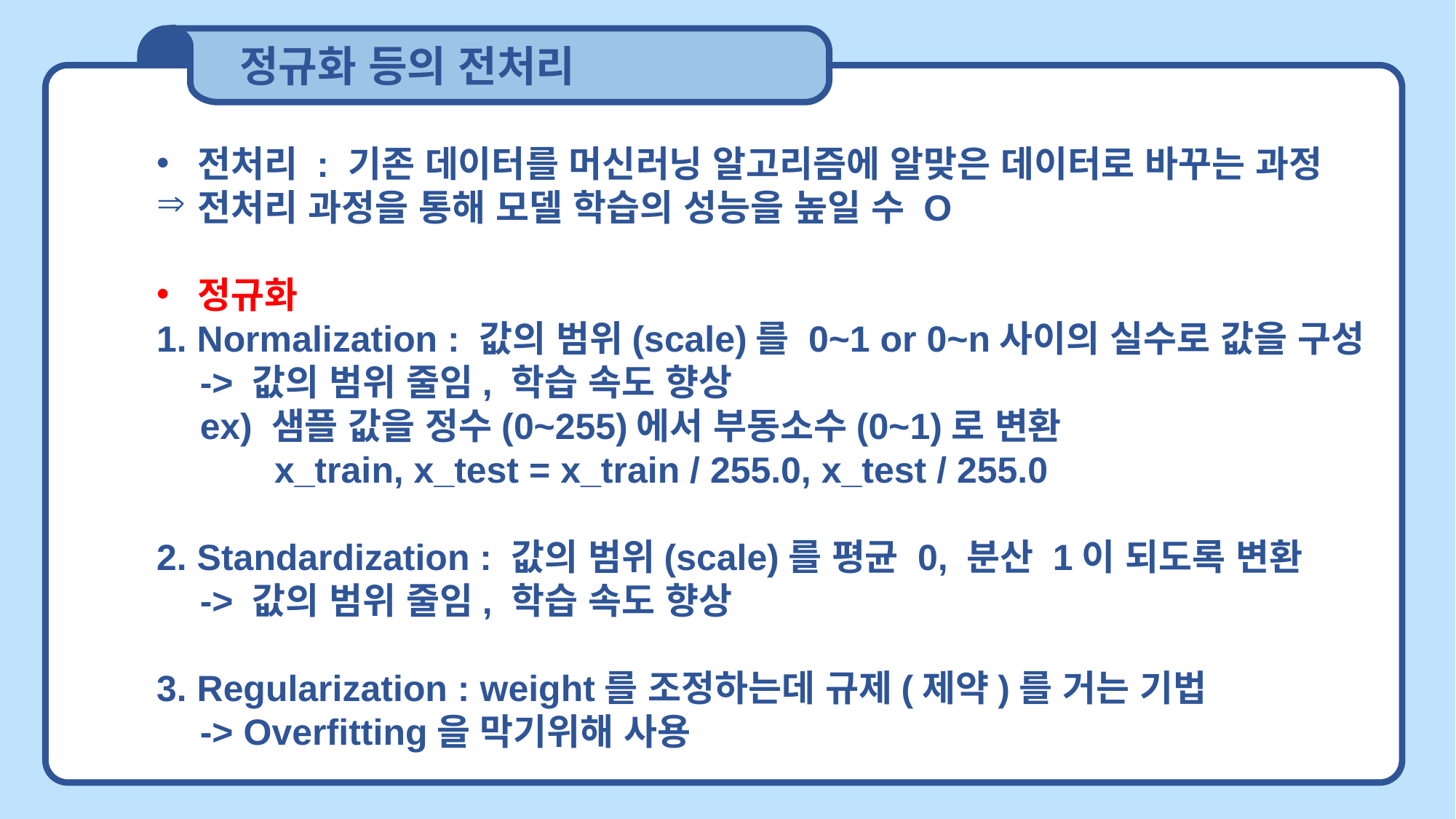

정규화 등의 전처리

전처리 : 기존 데이터를 머신러닝 알고리즘에 알맞은 데이터로 바꾸는 과정
전처리 과정을 통해 모델 학습의 성능을 높일 수 O

정규화
1. Normalization : 값의 범위(scale)를 0~1 or 0~n사이의 실수로 값을 구성
-> 값의 범위 줄임, 학습 속도 향상
ex) 샘플 값을 정수(0~255)에서 부동소수(0~1)로 변환
x_train, x_test = x_train / 255.0, x_test / 255.0

2. Standardization : 값의 범위(scale)를 평균 0, 분산 1이 되도록 변환
-> 값의 범위 줄임, 학습 속도 향상

3. Regularization : weight를 조정하는데 규제(제약)를 거는 기법
-> Overfitting을 막기위해 사용